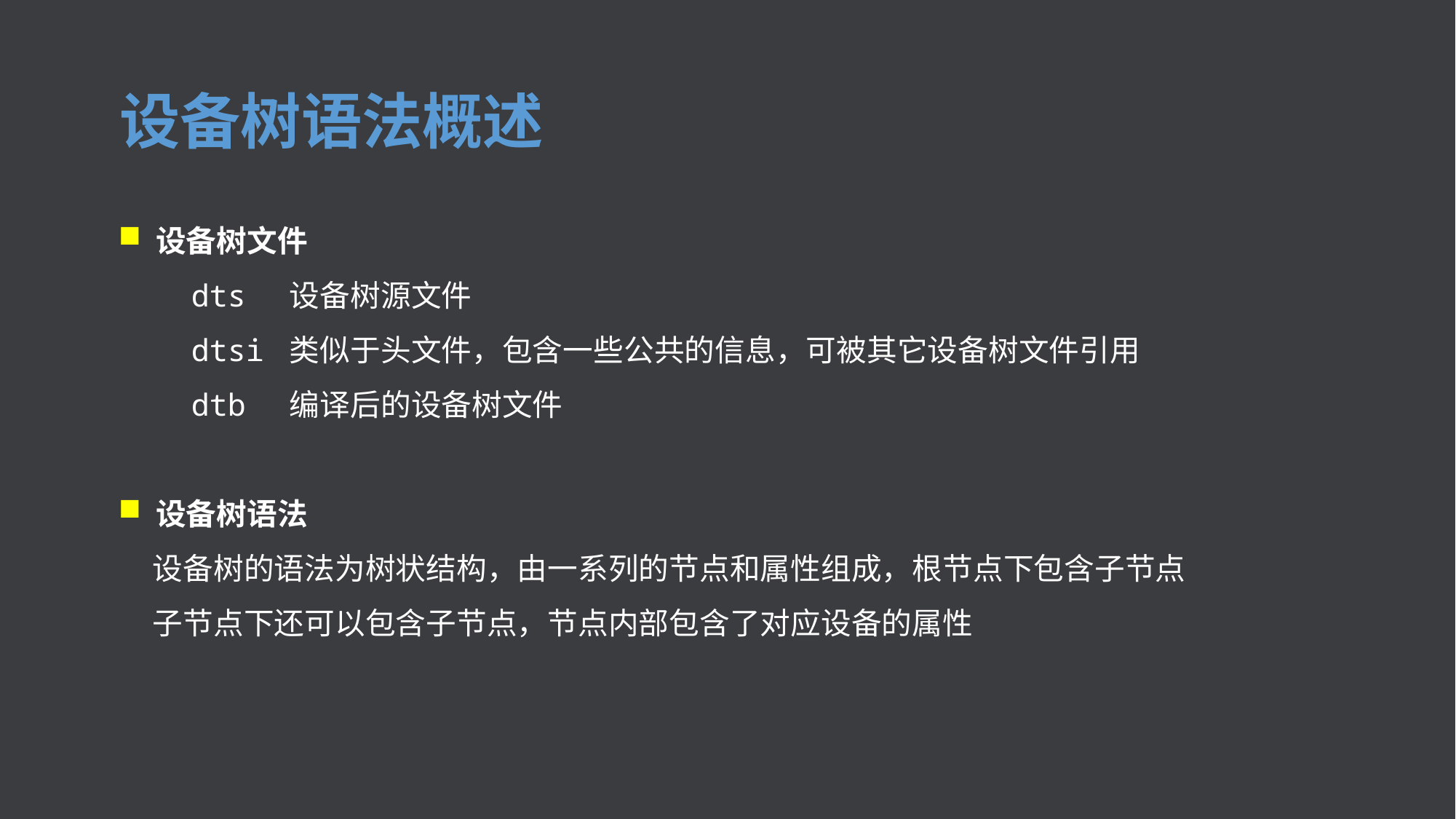

设备树语法概述

 设备树文件
    dts  设备树源文件
    dtsi 类似于头文件，包含一些公共的信息，可被其它设备树文件引用
    dtb  编译后的设备树文件

 设备树语法
    设备树的语法为树状结构，由一系列的节点和属性组成，根节点下包含子节点
    子节点下还可以包含子节点，节点内部包含了对应设备的属性